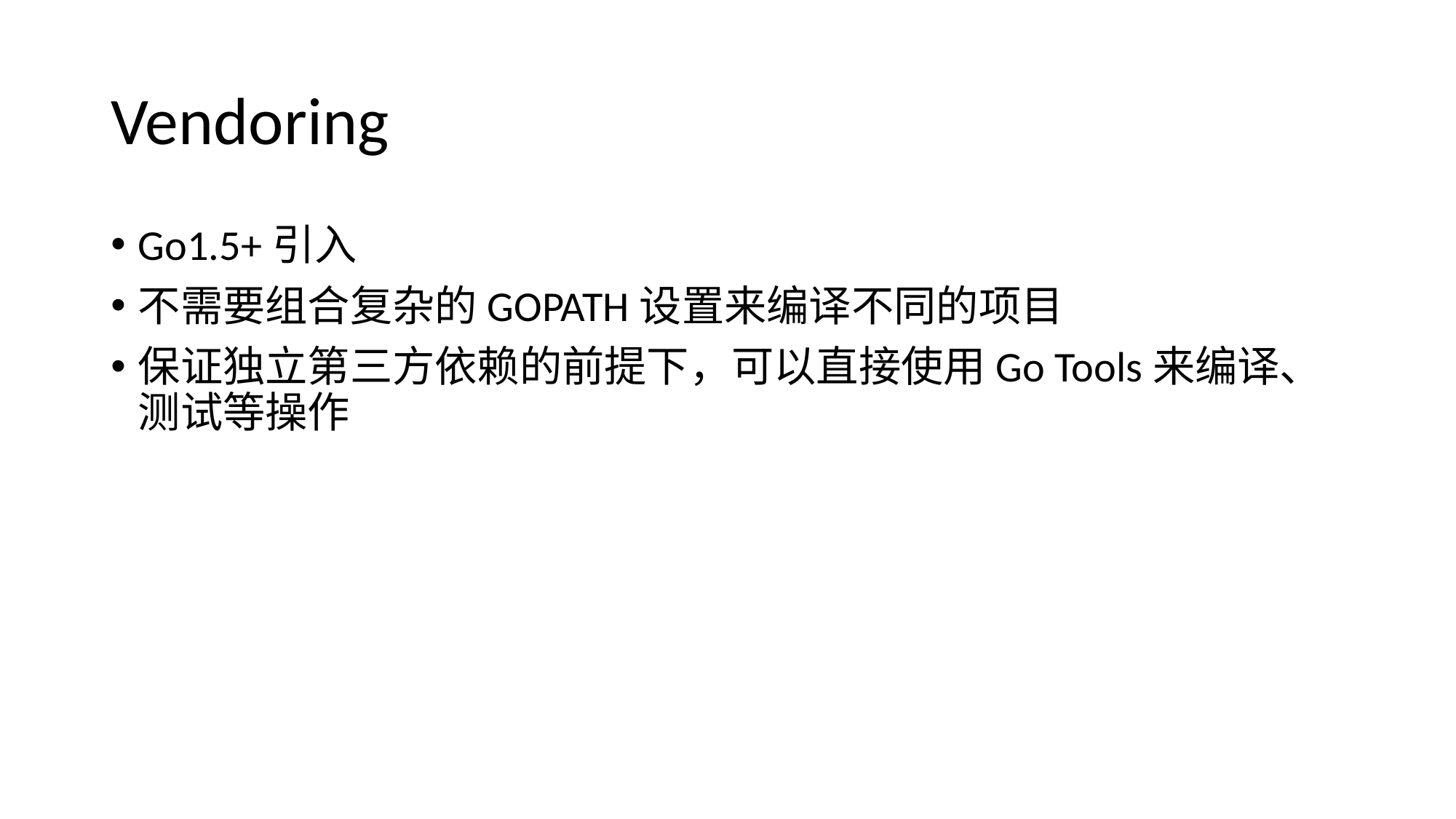

# Vendoring
Go1.5+引入
不需要组合复杂的GOPATH设置来编译不同的项目
保证独立第三方依赖的前提下，可以直接使用Go Tools来编译、测试等操作